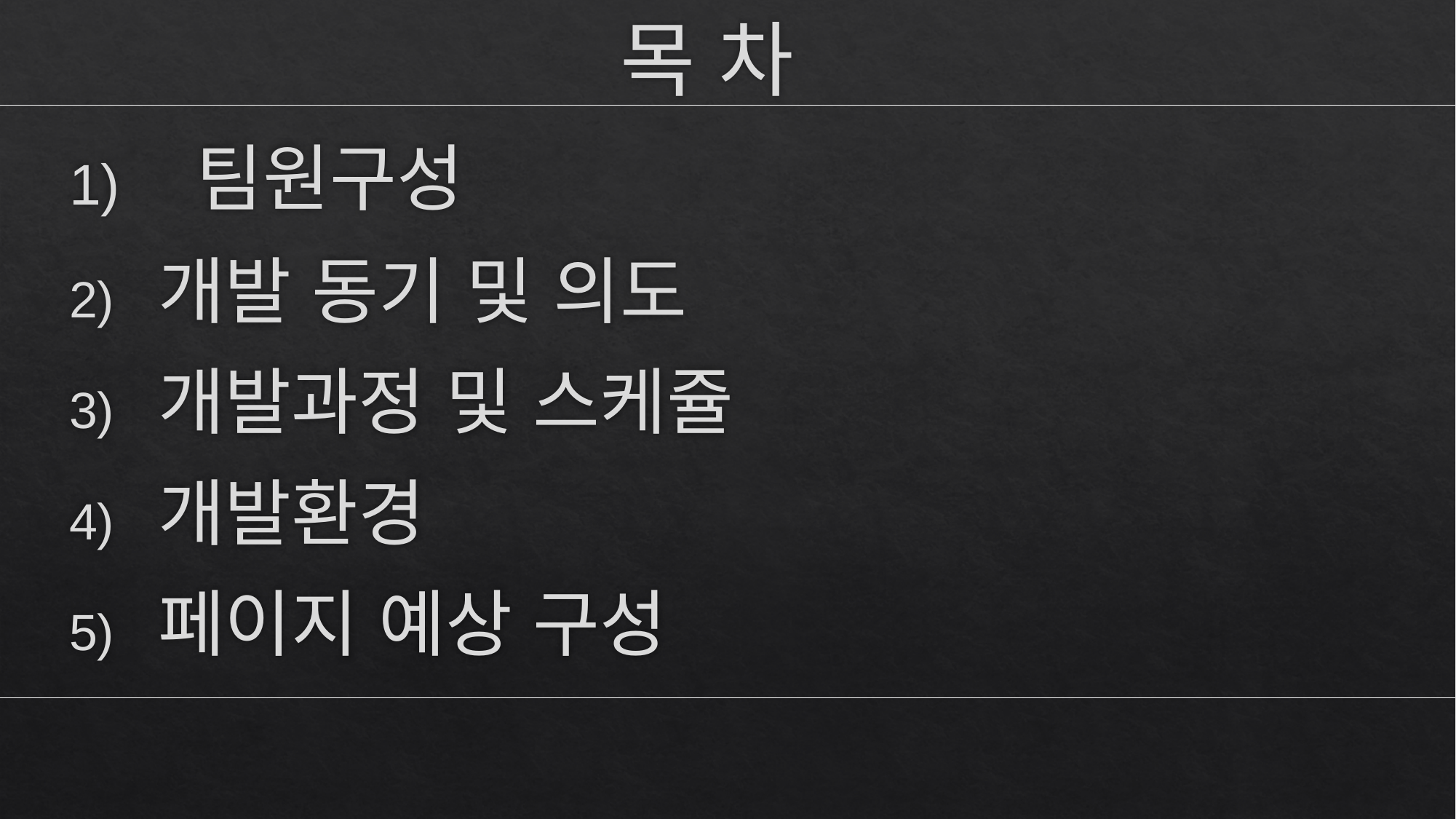

# 목 차
 팀원구성
개발 동기 및 의도
개발과정 및 스케쥴
개발환경
페이지 예상 구성